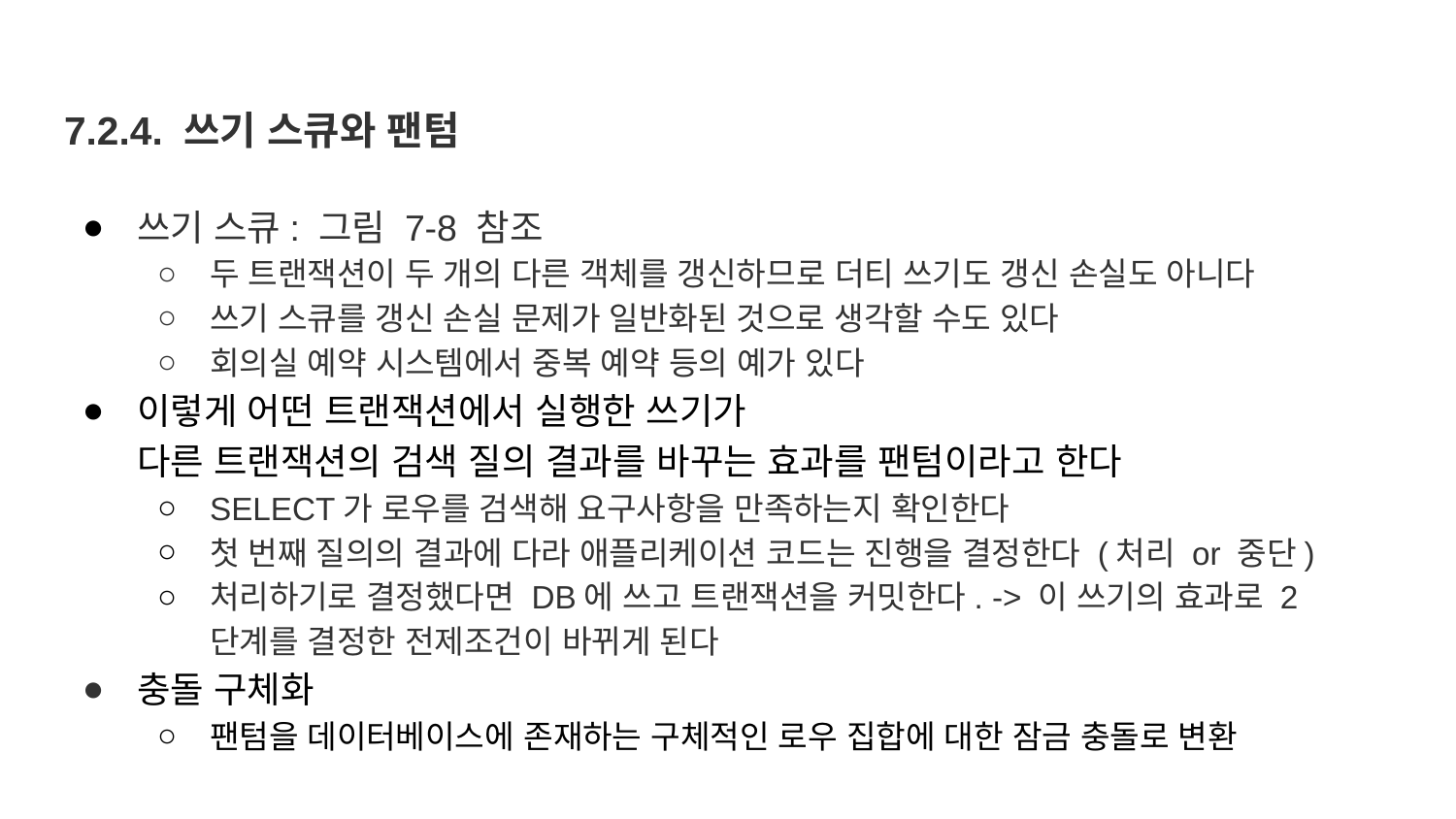

# 7.2.4. 쓰기 스큐와 팬텀
쓰기 스큐: 그림 7-8 참조
두 트랜잭션이 두 개의 다른 객체를 갱신하므로 더티 쓰기도 갱신 손실도 아니다
쓰기 스큐를 갱신 손실 문제가 일반화된 것으로 생각할 수도 있다
회의실 예약 시스템에서 중복 예약 등의 예가 있다
이렇게 어떤 트랜잭션에서 실행한 쓰기가
다른 트랜잭션의 검색 질의 결과를 바꾸는 효과를 팬텀이라고 한다
SELECT가 로우를 검색해 요구사항을 만족하는지 확인한다
첫 번째 질의의 결과에 다라 애플리케이션 코드는 진행을 결정한다 (처리 or 중단)
처리하기로 결정했다면 DB에 쓰고 트랜잭션을 커밋한다. -> 이 쓰기의 효과로 2단계를 결정한 전제조건이 바뀌게 된다
충돌 구체화
팬텀을 데이터베이스에 존재하는 구체적인 로우 집합에 대한 잠금 충돌로 변환